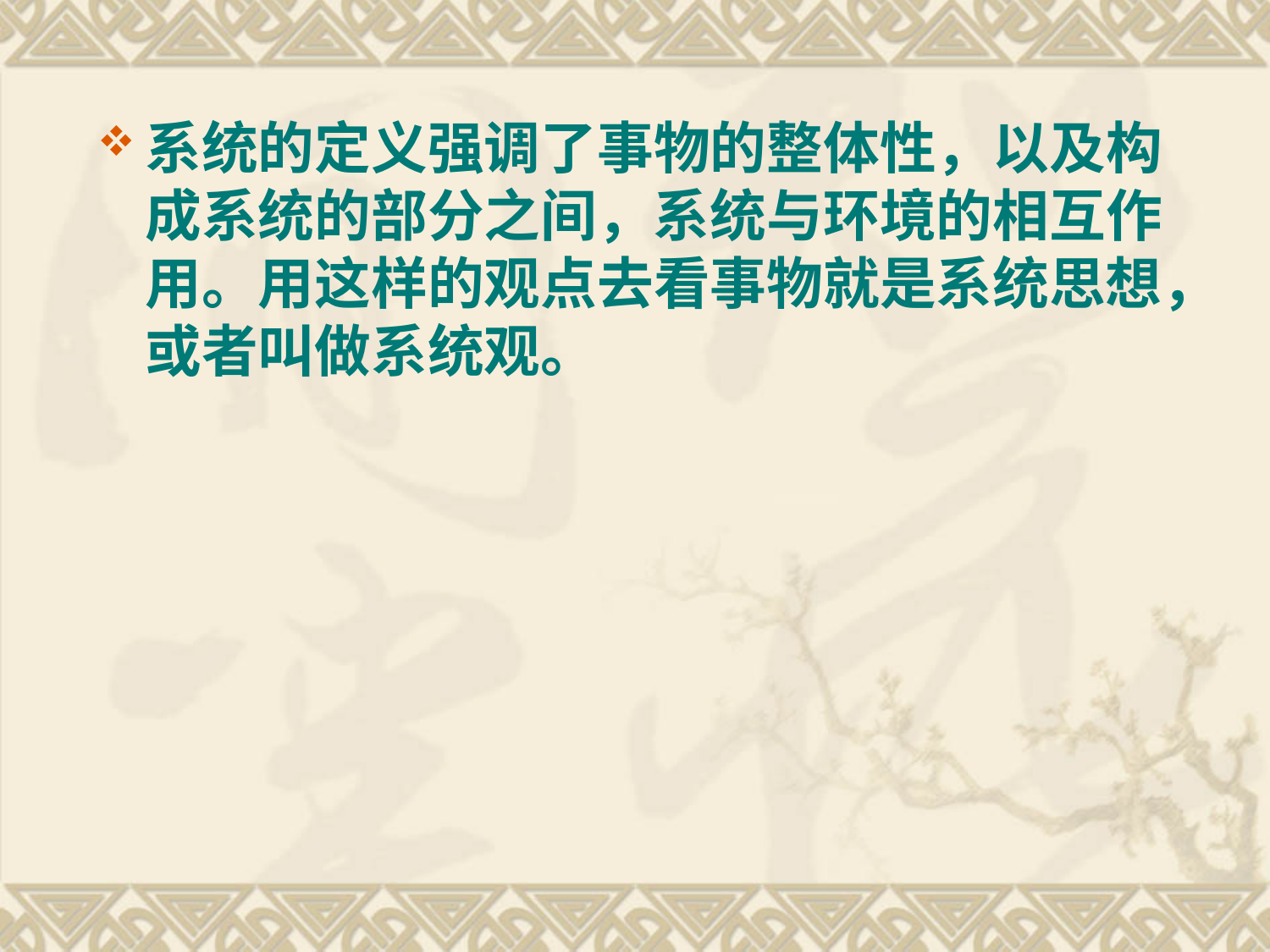

系统的定义强调了事物的整体性，以及构成系统的部分之间，系统与环境的相互作用。用这样的观点去看事物就是系统思想，或者叫做系统观。